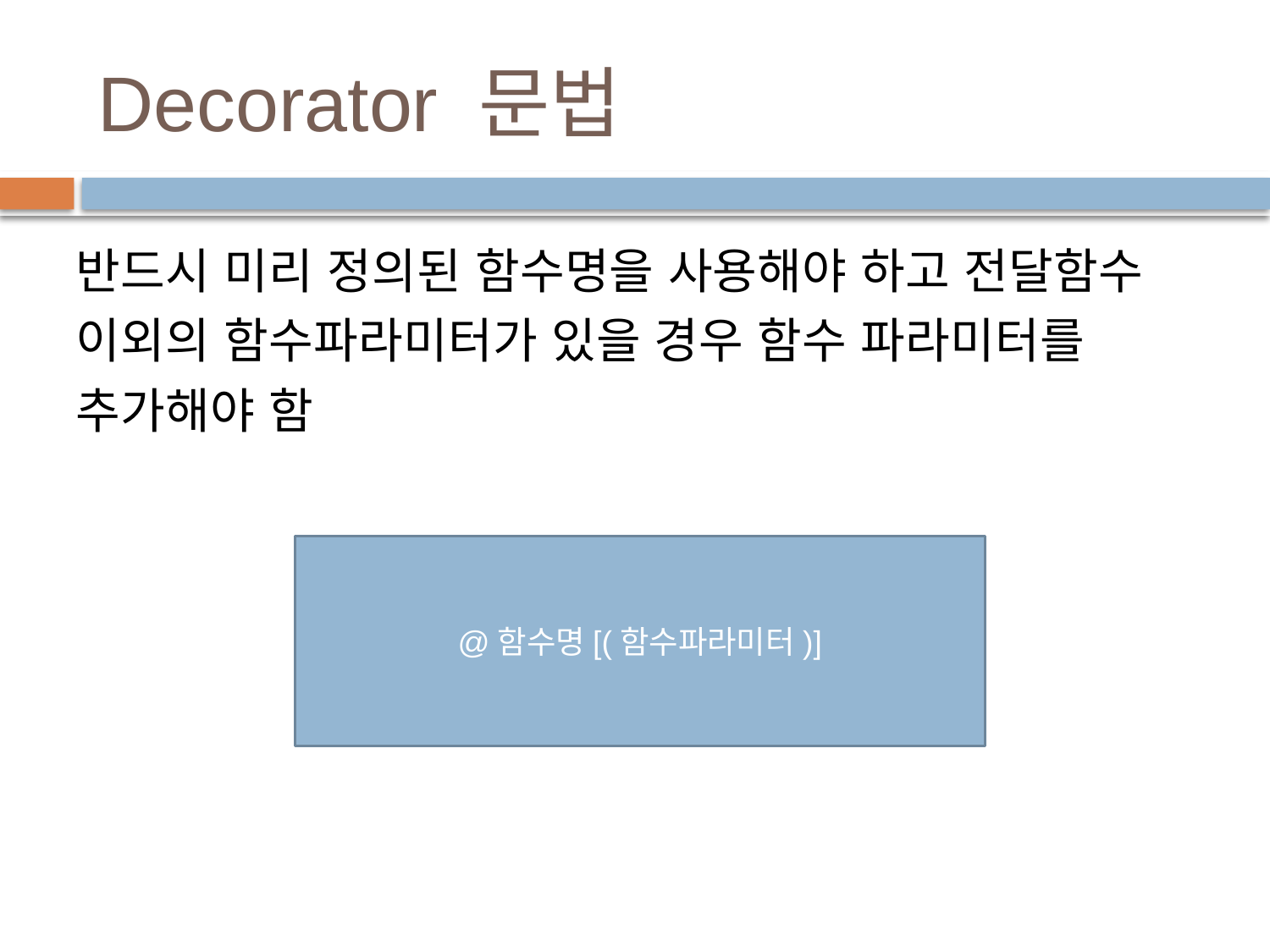

# Decorator 문법
반드시 미리 정의된 함수명을 사용해야 하고 전달함수 이외의 함수파라미터가 있을 경우 함수 파라미터를 추가해야 함
@함수명[(함수파라미터)]